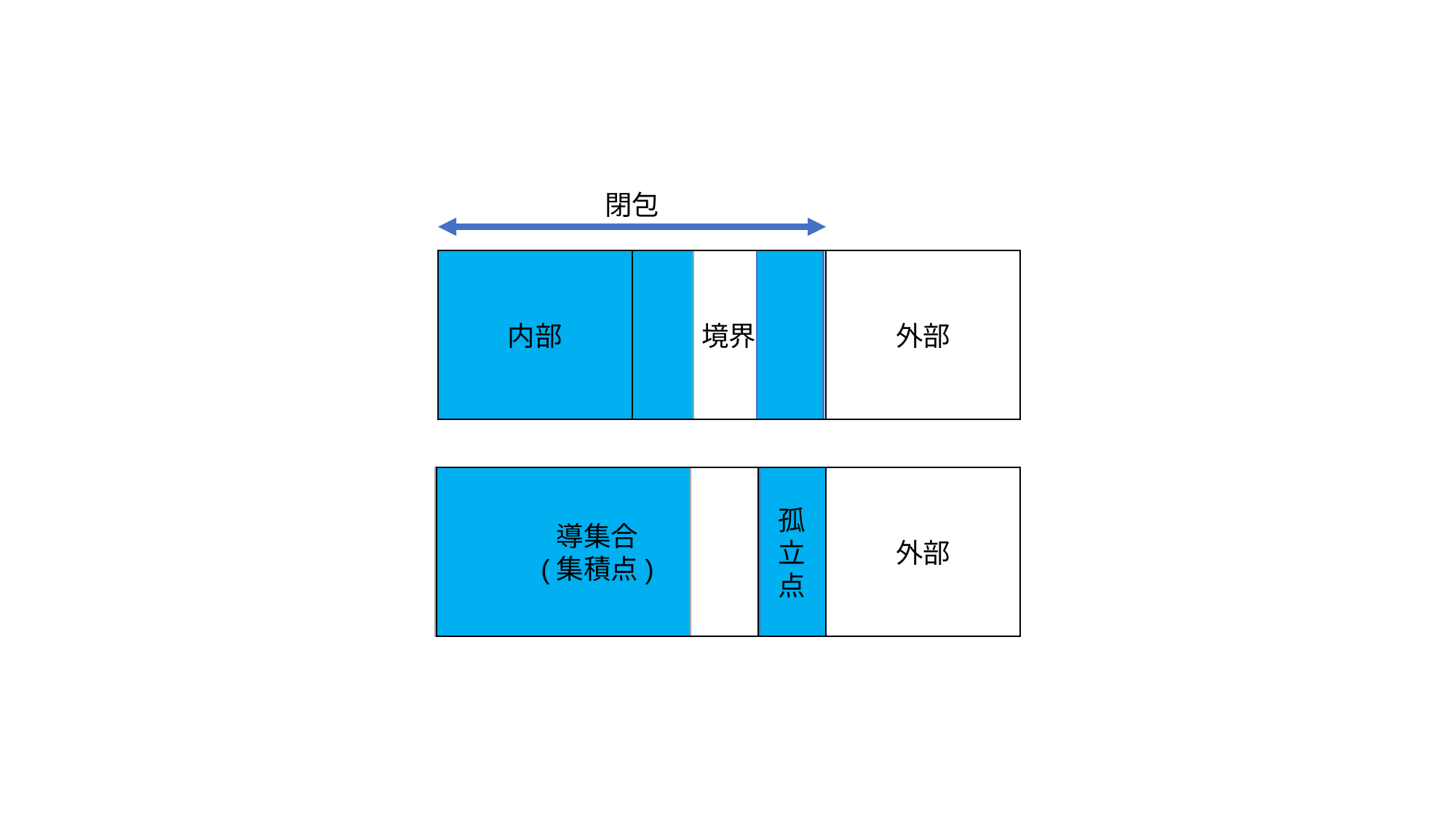

閉包
内部
境界

外部

導集合
(集積点)
孤立点

外部